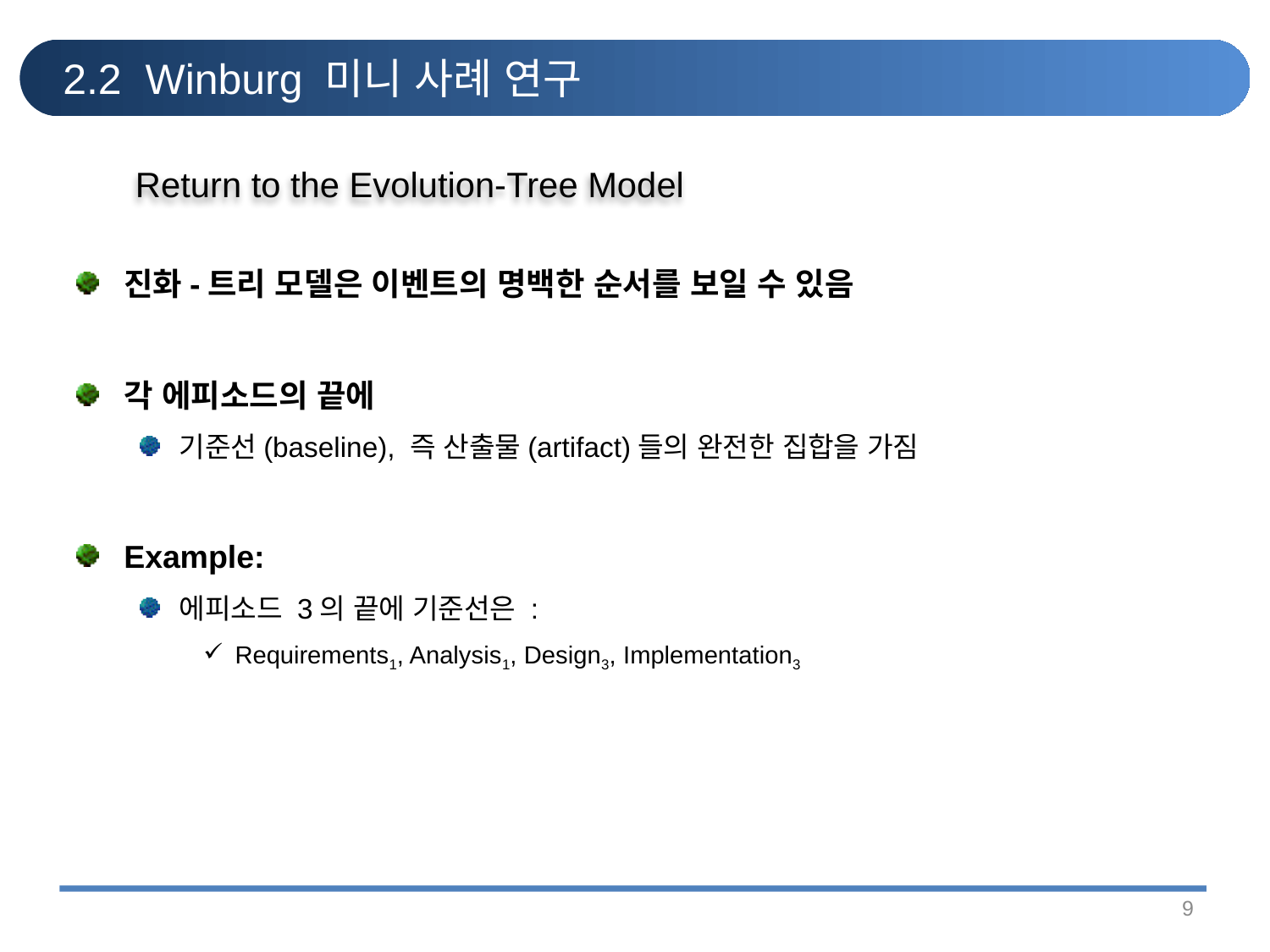

# 2.2  Winburg 미니 사례 연구
Return to the Evolution-Tree Model
진화-트리 모델은 이벤트의 명백한 순서를 보일 수 있음

각 에피소드의 끝에
기준선(baseline), 즉 산출물(artifact)들의 완전한 집합을 가짐

Example:
에피소드 3의 끝에 기준선은 :
Requirements1, Analysis1, Design3, Implementation3
9